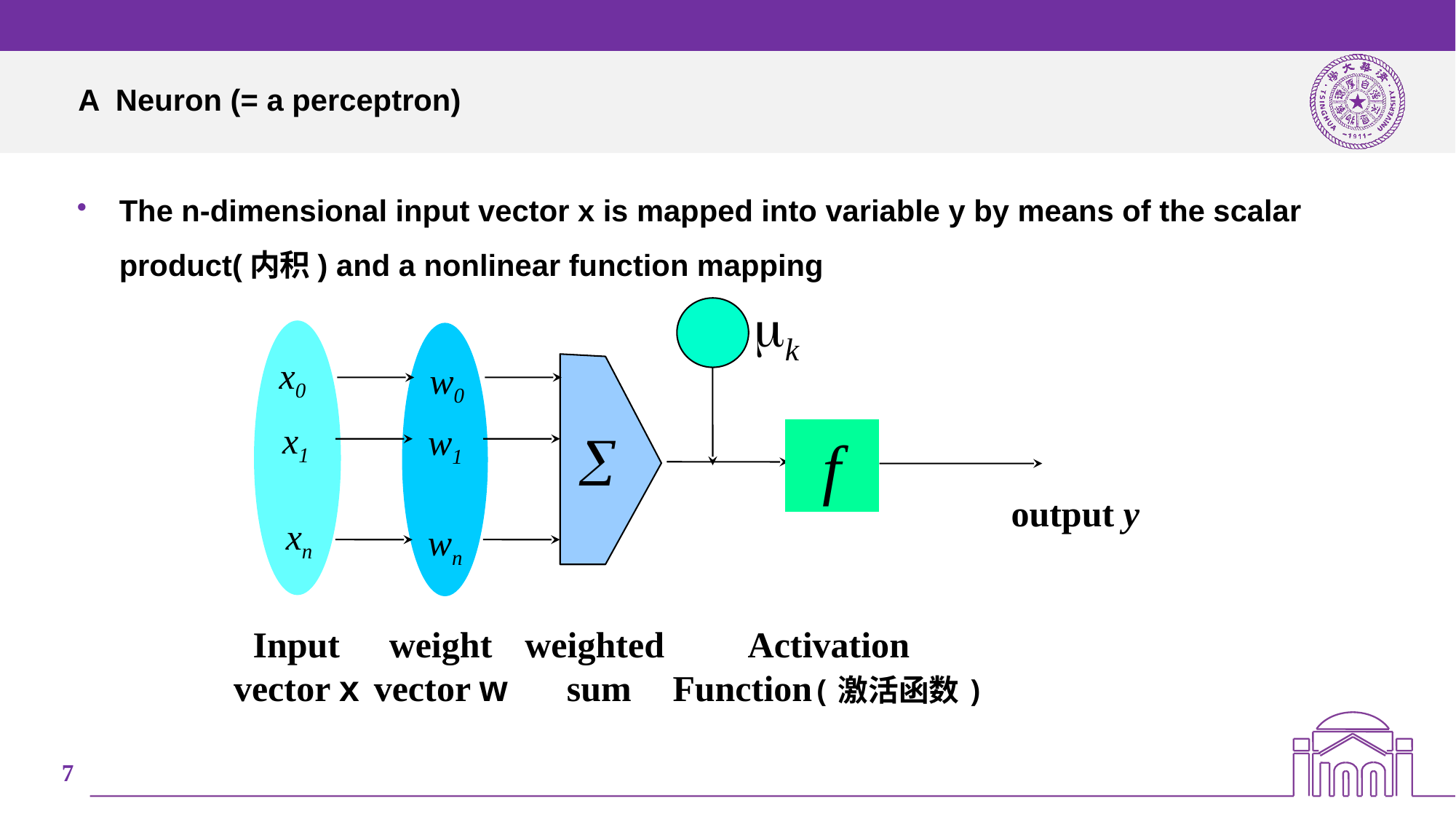

# A  Neuron (= a perceptron)
The n-dimensional input vector x is mapped into variable y by means of the scalar product(内积) and a nonlinear function mapping
-
μk

x0
w0

x1
w1
f
∑

output y
xn
wn

Input
vector x
weight
vector w
weighted
sum
Activation
Function(激活函数)